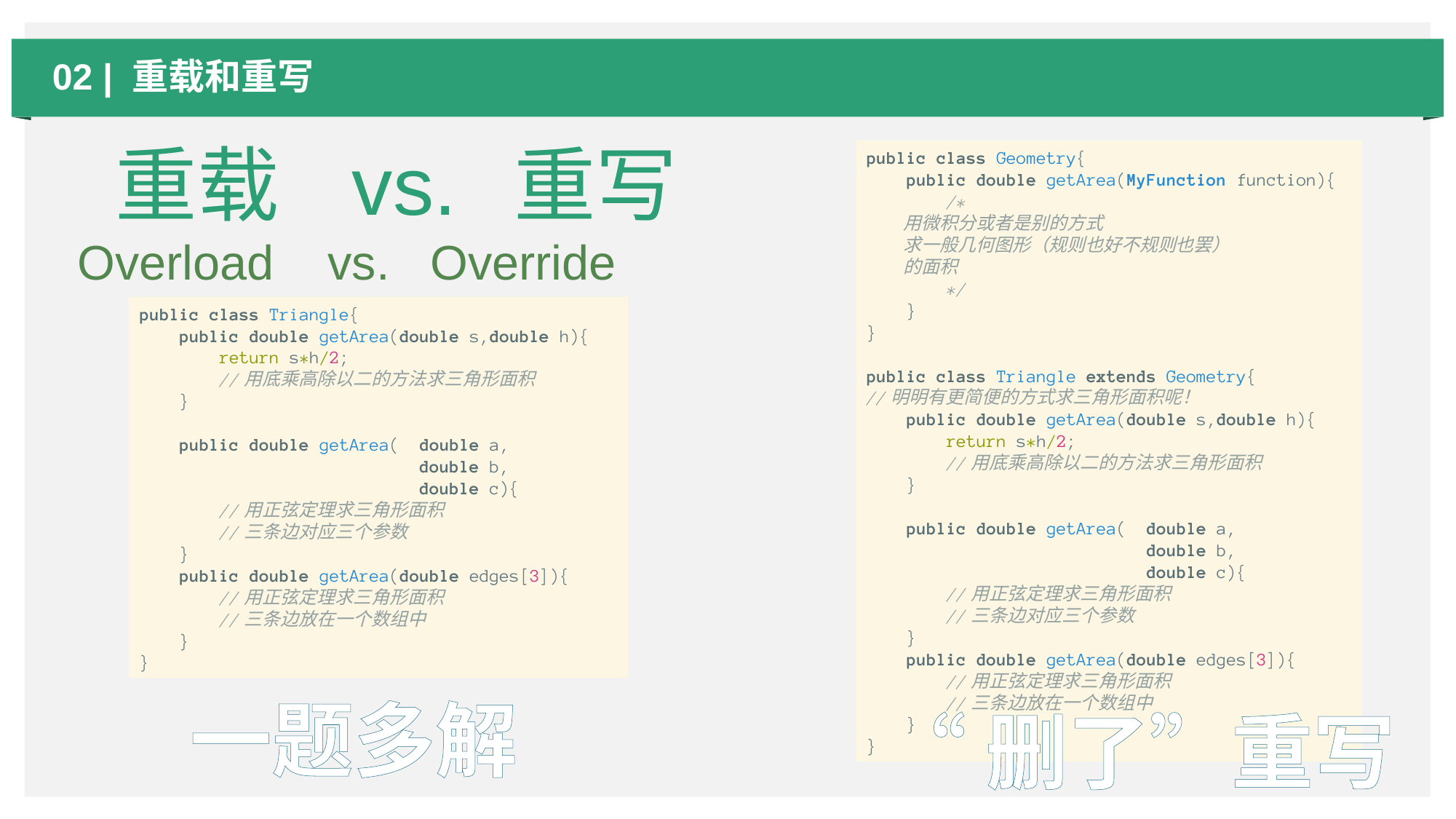

02 | 重载和重写
 重载	  vs. 	重写
Overload    vs.   Override
public class Geometry{
    public double getArea(MyFunction function){
        /*
        用微积分或者是别的方式
        求一般几何图形（规则也好不规则也罢）
        的面积
        */
    }
}

public class Triangle extends Geometry{
//明明有更简便的方式求三角形面积呢！
    public double getArea(double s,double h){
        return s*h/2;
        //用底乘高除以二的方法求三角形面积
    }
    public double getArea(  double a,
                            double b,
                            double c){
        //用正弦定理求三角形面积
        //三条边对应三个参数
    }
    public double getArea(double edges[3]){
        //用正弦定理求三角形面积
        //三条边放在一个数组中
    }
}
public class Triangle{
    public double getArea(double s,double h){
        return s*h/2;
        //用底乘高除以二的方法求三角形面积
    }
    public double getArea(  double a,
                            double b,
                            double c){
        //用正弦定理求三角形面积
        //三条边对应三个参数
    }
    public double getArea(double edges[3]){
        //用正弦定理求三角形面积
        //三条边放在一个数组中
    }
}
一题多解
“删了”重写